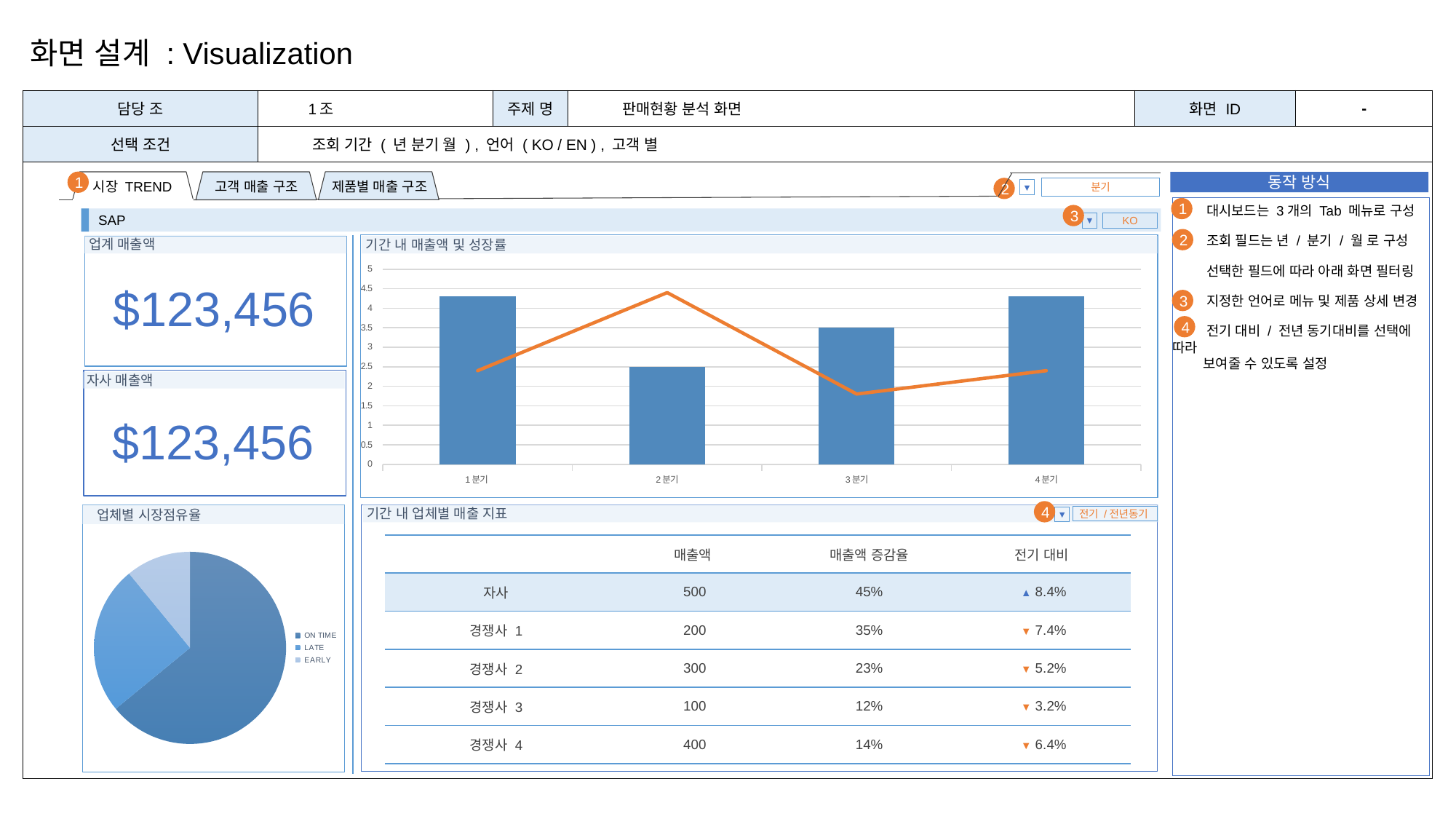

화면 설계 : Visualization
| 담당 조 | 1조 | 주제 명 | 판매현황 분석 화면 | 화면 ID | - |
| --- | --- | --- | --- | --- | --- |
| 선택 조건 | 조회 기간 ( 년 분기 월 ) , 언어 ( KO / EN ) , 고객 별 |  |  |  |  |
|  |  |  |  |  |  |
1

동작 방식
고객 매출 구조
제품별 매출 구조
시장 TREND
2
분기
▼
1
        대시보드는 3개의 Tab 메뉴로 구성
        조회 필드는 년 / 분기 / 월 로 구성
        선택한 필드에 따라 아래 화면 필터링
        지정한 언어로 메뉴 및 제품 상세 변경
        전기 대비 / 전년 동기대비를 선택에 따라
        보여줄 수 있도록 설정

3
SAP

▼
KO
2
업계 매출액

기간 내 매출액 및 성장률

### Chart

| Category | ITEM1 | ITEM2 |
|---|---|---|
| 1분기  | 4.3 | 2.4 |
| 2분기 | 2.5 | 4.4 |
| 3분기 | 3.5 | 1.8 |
| 4분기 | 4.3 | 2.4 |
$123,456
3
4

자사 매출액

$123,456
4
기간 내 업체별 매출 지표

  업체별 시장점유율
전기 /전년동기
▼

### Chart

| Category | 판매 |
|---|---|
| ON TIME | 8.2 |
| LATE | 3.2 |
| EARLY | 1.4 |
|  | 매출액 | 매출액 증감율 | 전기 대비 |
| --- | --- | --- | --- |
| 자사 | 500 | 45% | ▲ 8.4% |
| 경쟁사 1 | 200 | 35% | ▼ 7.4% |
| 경쟁사 2 | 300 | 23% | ▼ 5.2% |
| 경쟁사 3 | 100 | 12% | ▼ 3.2% |
| 경쟁사 4 | 400 | 14% | ▼ 6.4% |